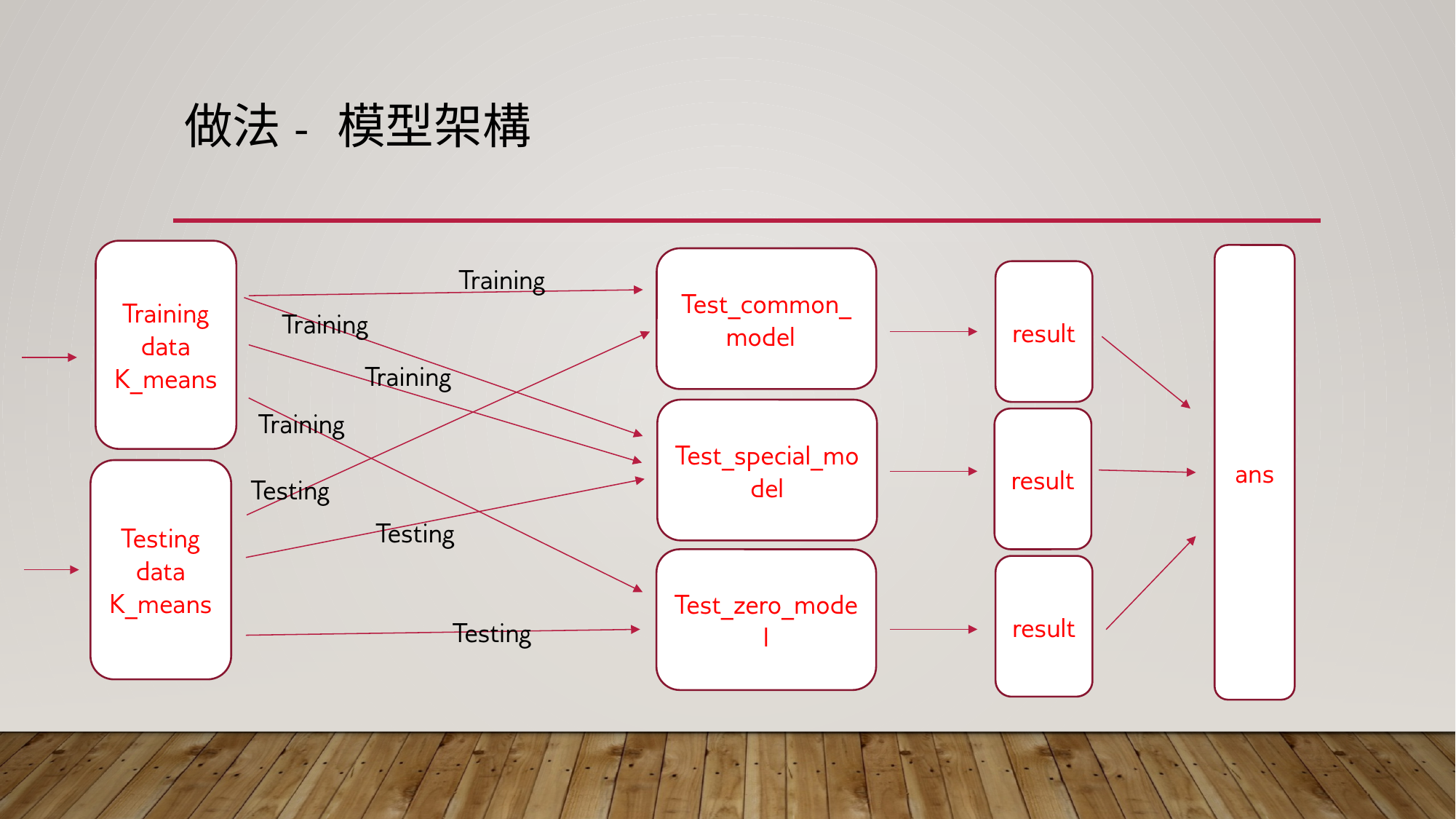

# 做法- 模型架構
Training data K_means

ans
Test_common_models
Training
result
Training
Training
Test_special_model
Training
result
Testing data K_means
Testing
Testing
Test_zero_model
result
Testing